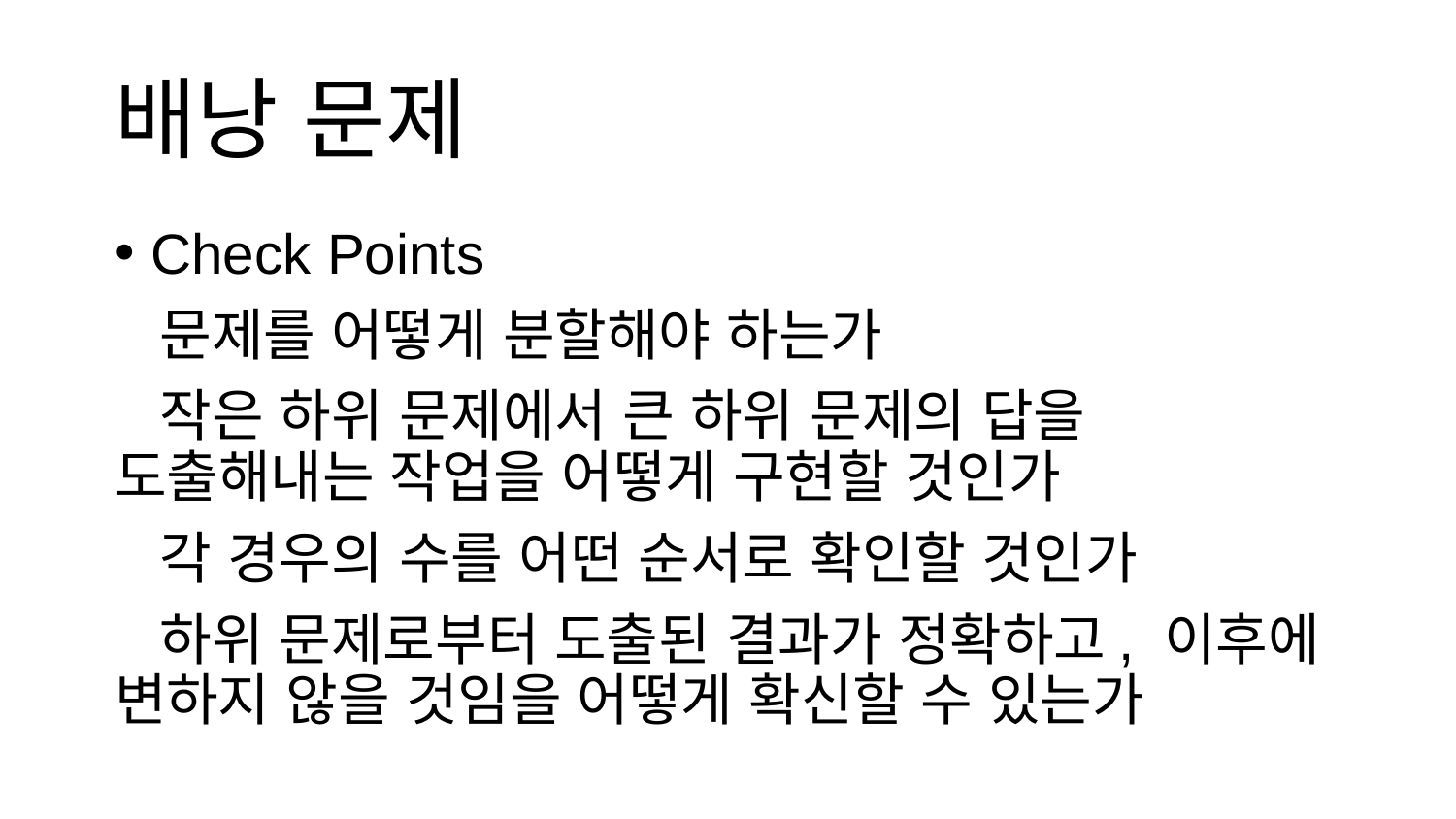

# 배낭 문제
Check Points
  문제를 어떻게 분할해야 하는가
  작은 하위 문제에서 큰 하위 문제의 답을 도출해내는 작업을 어떻게 구현할 것인가
  각 경우의 수를 어떤 순서로 확인할 것인가
  하위 문제로부터 도출된 결과가 정확하고, 이후에 변하지 않을 것임을 어떻게 확신할 수 있는가